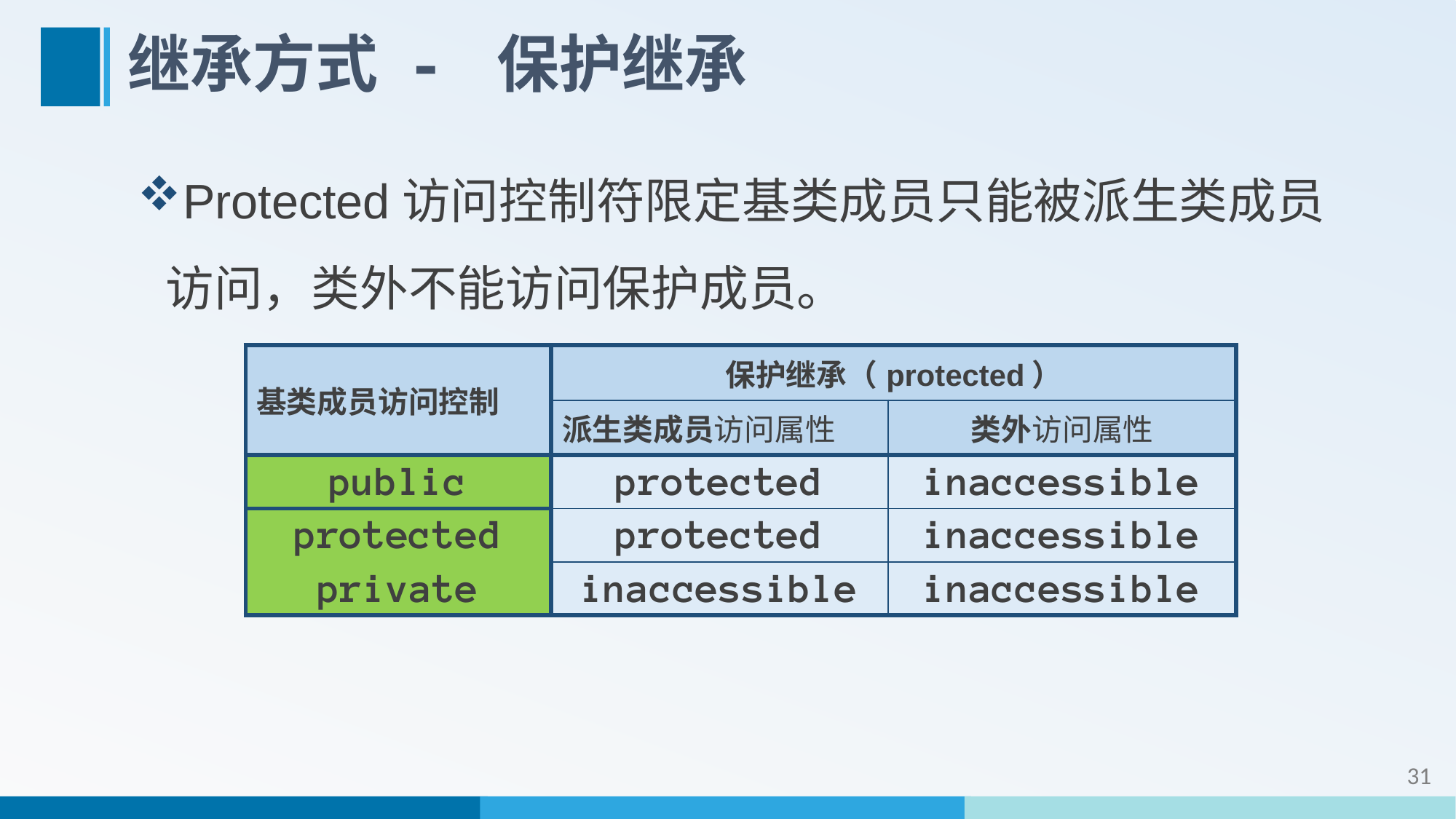

# 继承方式 - 保护继承
Protected访问控制符限定基类成员只能被派生类成员访问，类外不能访问保护成员。
| 基类成员访问控制 | 保护继承（protected） |  |
| --- | --- | --- |
|  | 派生类成员访问属性 | 类外访问属性 |
| public | protected | inaccessible |
| protected | protected | inaccessible |
| private | inaccessible | inaccessible |